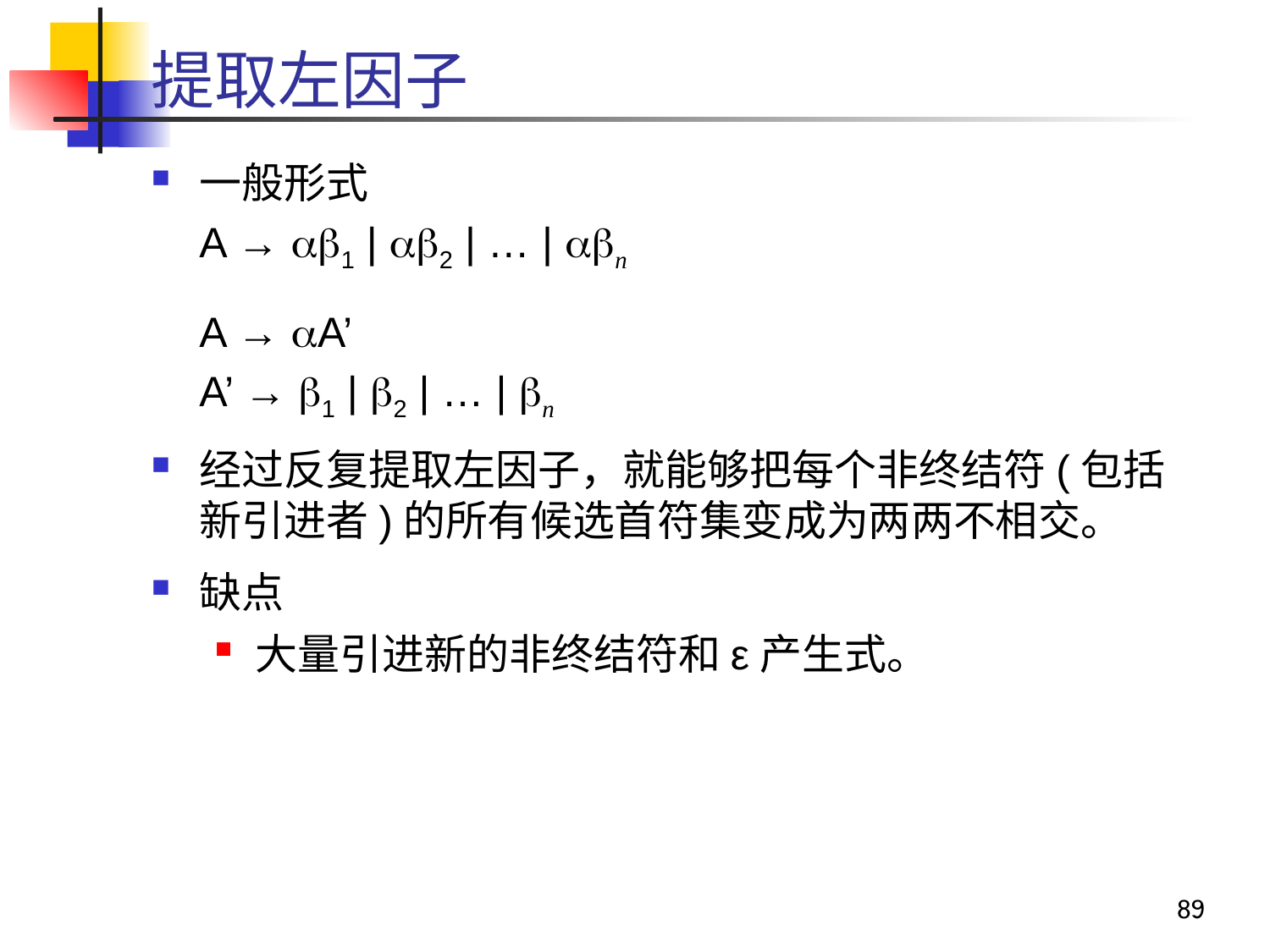

# 提取左因子
一般形式
	A → αβ1 | αβ2 | … | αβn
	A → αA’
	A’ → β1 | β2 | … | βn
经过反复提取左因子，就能够把每个非终结符(包括新引进者)的所有候选首符集变成为两两不相交。
缺点
大量引进新的非终结符和ε产生式。
89